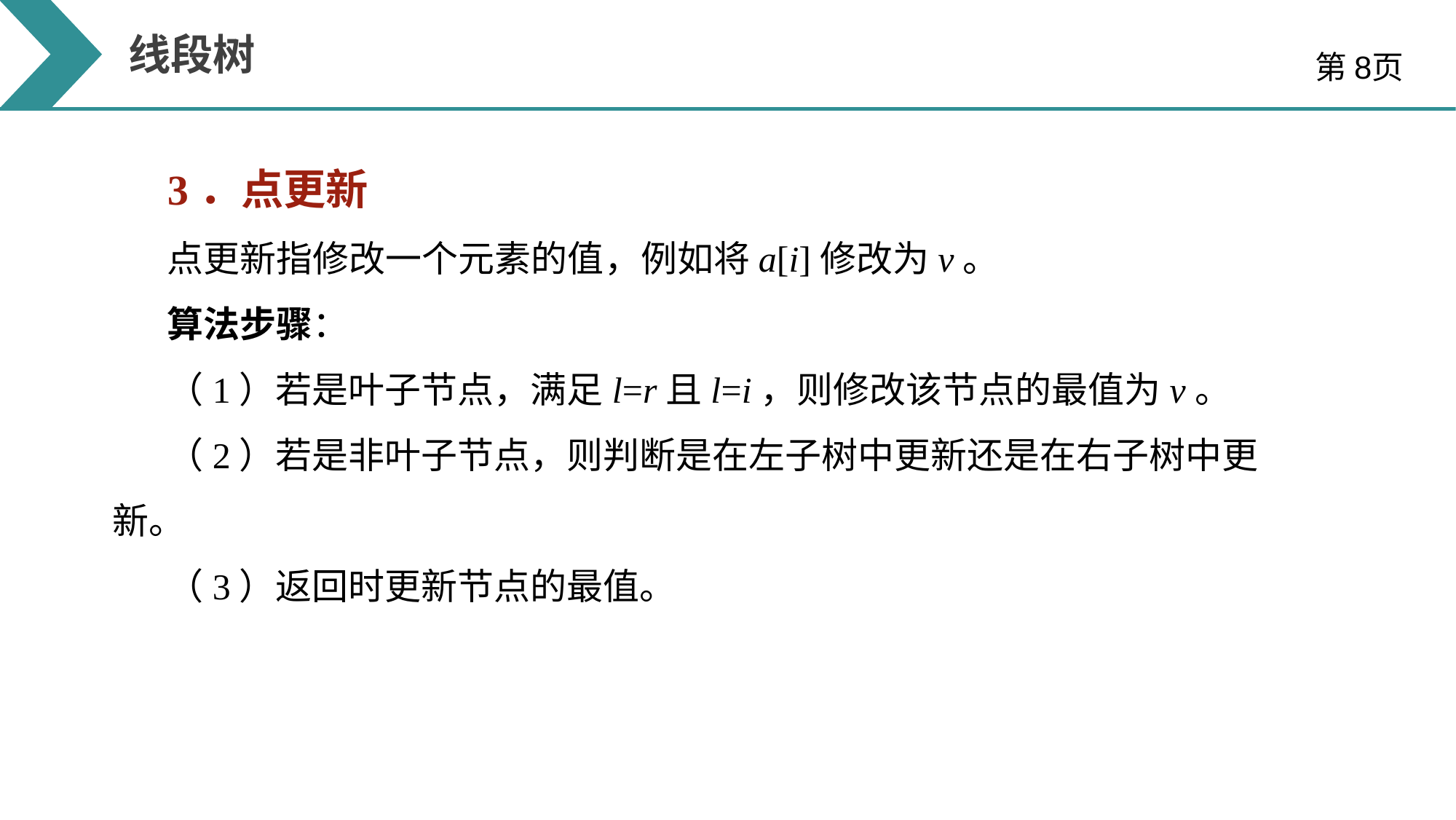

线段树
第8页
3．点更新
点更新指修改一个元素的值，例如将a[i]修改为v。
算法步骤：
（1）若是叶子节点，满足l=r且l=i，则修改该节点的最值为v。
（2）若是非叶子节点，则判断是在左子树中更新还是在右子树中更新。
（3）返回时更新节点的最值。